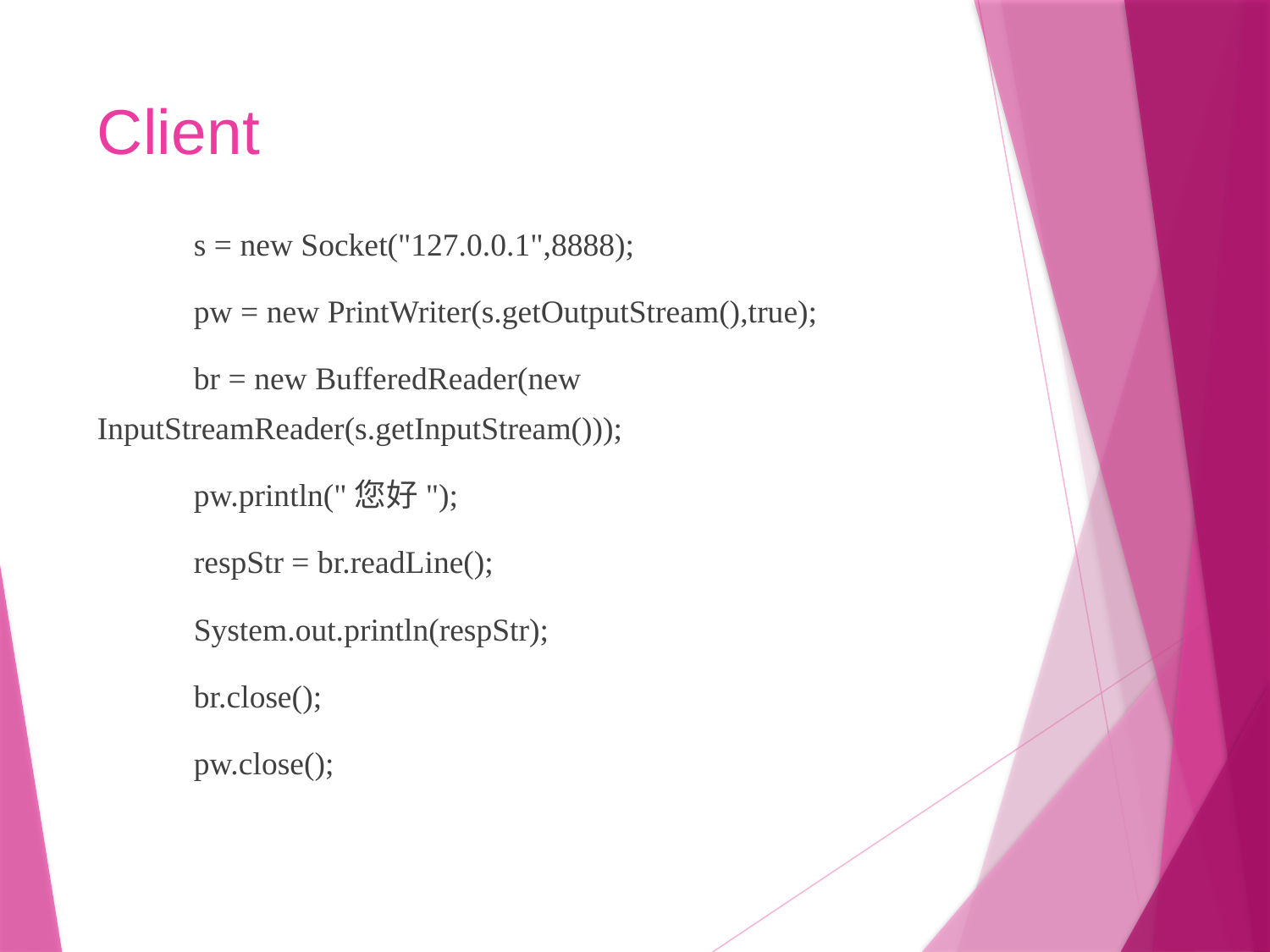

# Client
            s = new Socket("127.0.0.1",8888);
            pw = new PrintWriter(s.getOutputStream(),true);
            br = new BufferedReader(new InputStreamReader(s.getInputStream()));
            pw.println("您好");
            respStr = br.readLine();
            System.out.println(respStr);
            br.close();
            pw.close();